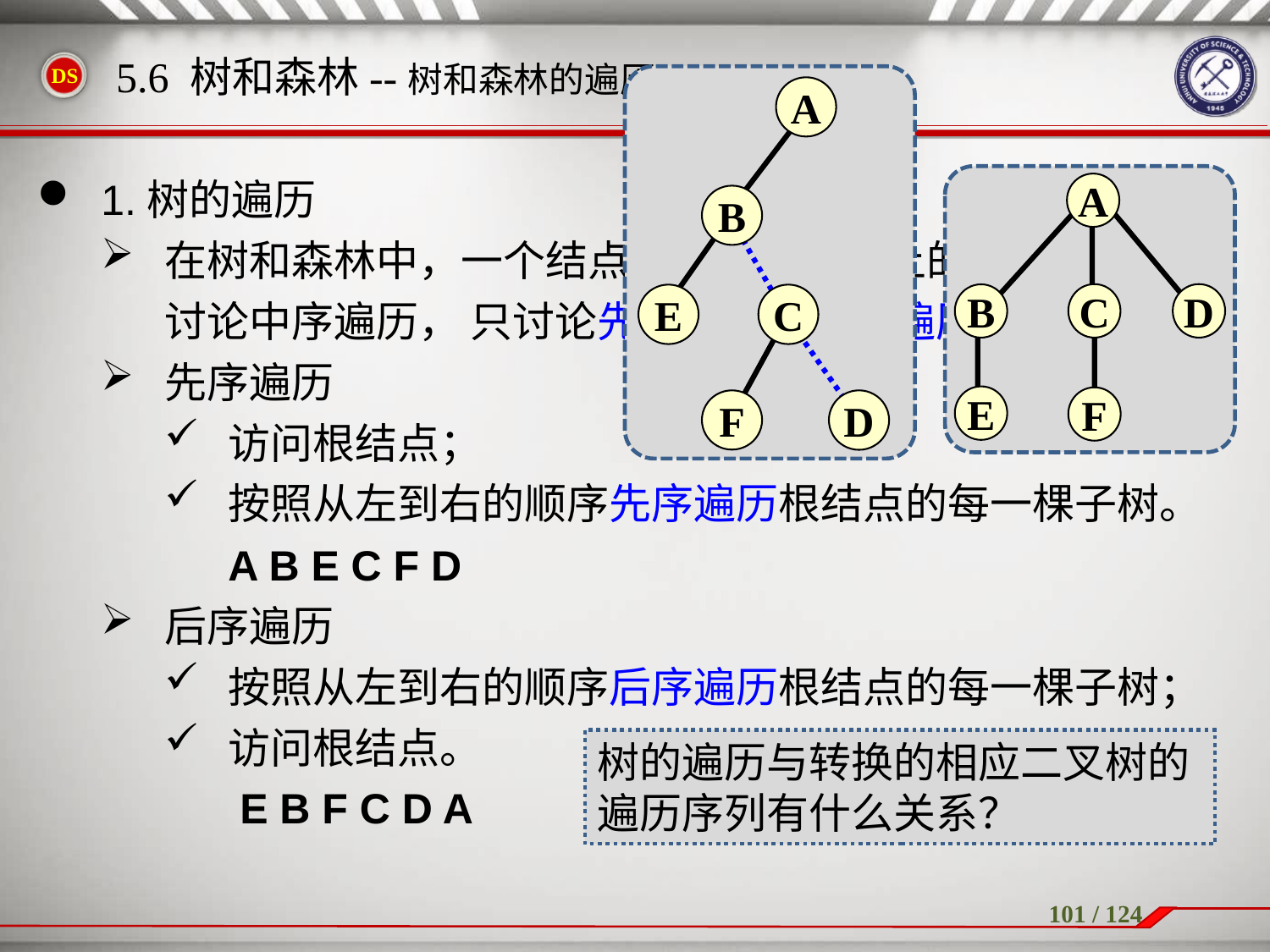

1.树的遍历
在树和森林中，一个结点可能有两棵以上的子树，所以不讨论中序遍历， 只讨论先序遍历和后序遍历。
先序遍历
访问根结点；
按照从左到右的顺序先序遍历根结点的每一棵子树。
 		A B E C F D
后序遍历
按照从左到右的顺序后序遍历根结点的每一棵子树；
访问根结点。
		 E B F C D A

5.6 树和森林--树和森林的遍历

A

B

E
C

F
D

A

C
D
B

E
F
树的遍历与转换的相应二叉树的遍历序列有什么关系？